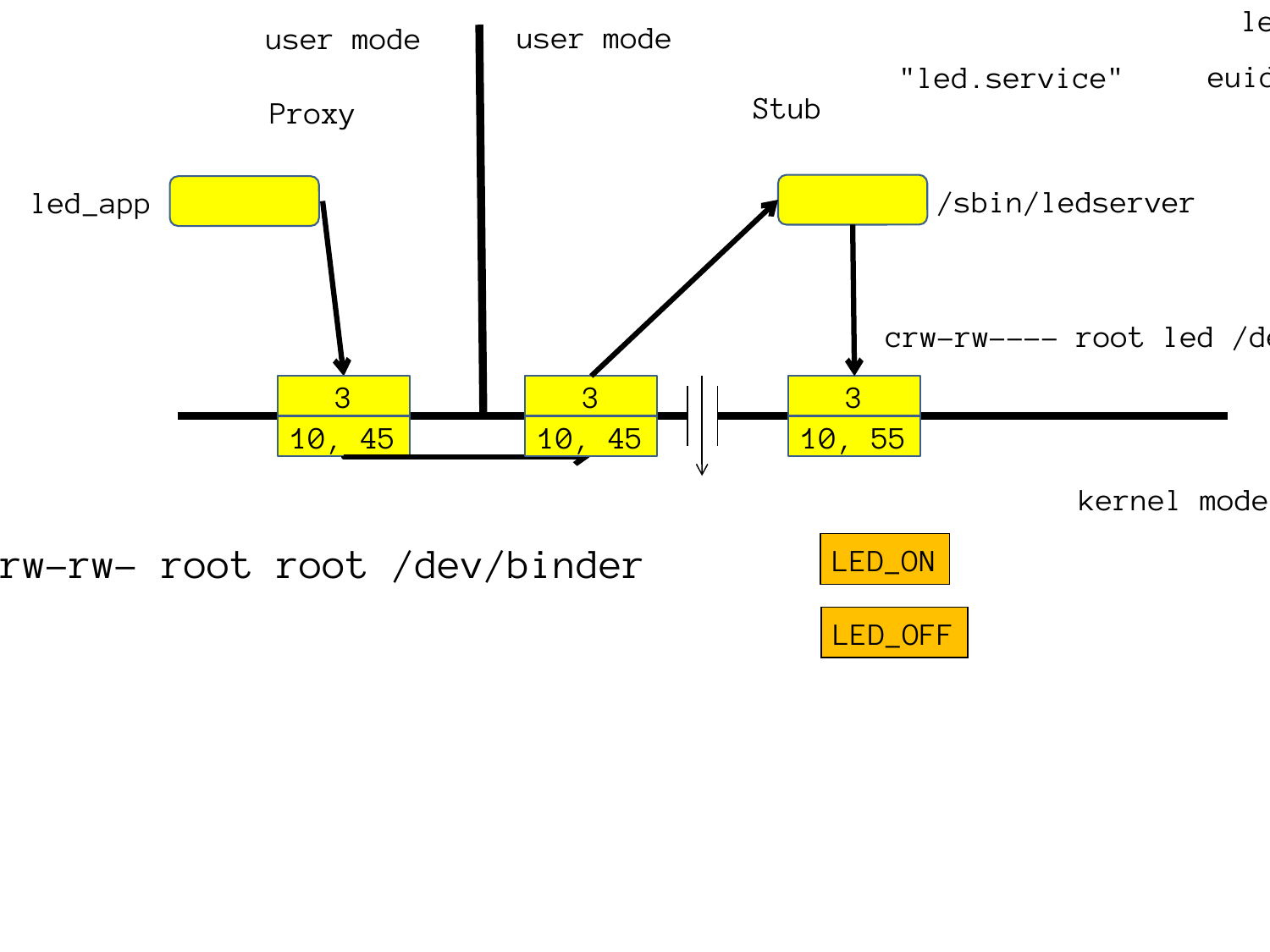

ledserver
user mode
user mode
euid=>led로 실행
"led.service"
Stub
Proxy

/sbin/ledserver
led_app

crw-rw---- root led /dev/led
3
3
3
10, 45
10, 45
10, 55
kernel mode
crw-rw-rw- root root /dev/binder
LED_ON
LED_OFF